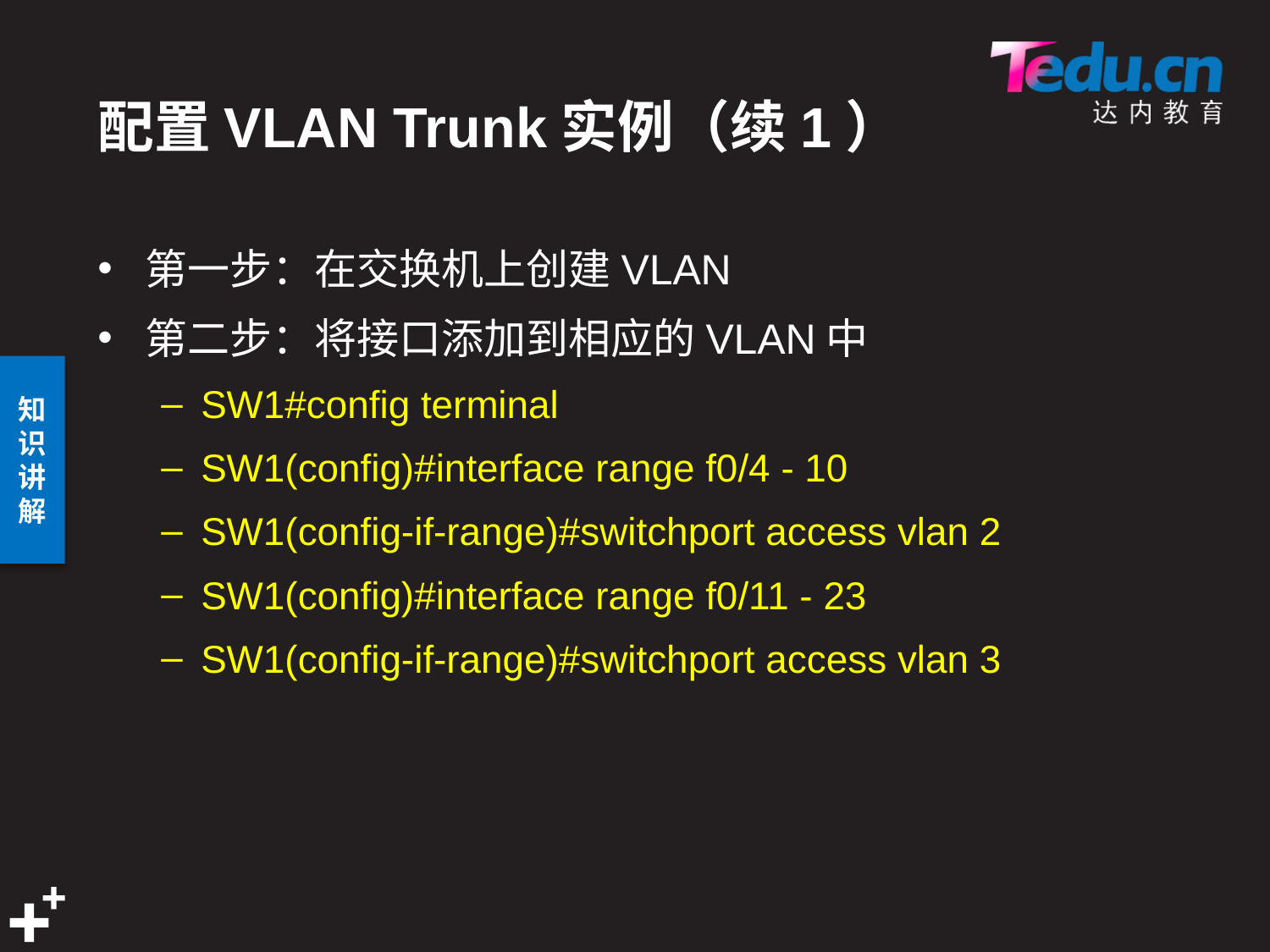

# 配置VLAN Trunk实例（续1）
第一步：在交换机上创建VLAN
第二步：将接口添加到相应的VLAN中
SW1#config terminal
SW1(config)#interface range f0/4 - 10
SW1(config-if-range)#switchport access vlan 2
SW1(config)#interface range f0/11 - 23
SW1(config-if-range)#switchport access vlan 3